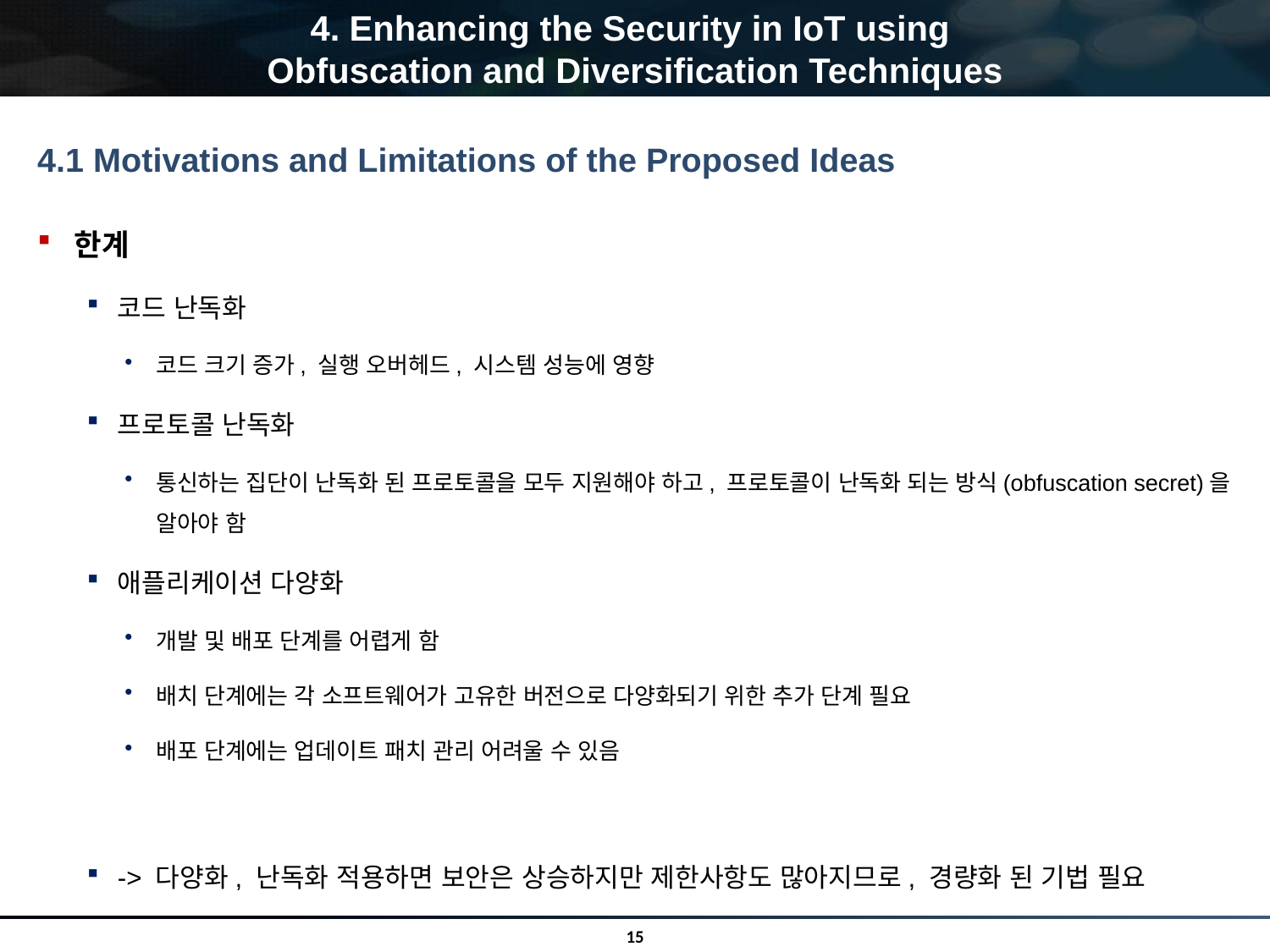

# 4. Enhancing the Security in IoT using Obfuscation and Diversification Techniques
4.1 Motivations and Limitations of the Proposed Ideas
한계
코드 난독화
코드 크기 증가, 실행 오버헤드, 시스템 성능에 영향
프로토콜 난독화
통신하는 집단이 난독화 된 프로토콜을 모두 지원해야 하고, 프로토콜이 난독화 되는 방식(obfuscation secret)을 알아야 함
애플리케이션 다양화
개발 및 배포 단계를 어렵게 함
배치 단계에는 각 소프트웨어가 고유한 버전으로 다양화되기 위한 추가 단계 필요
배포 단계에는 업데이트 패치 관리 어려울 수 있음

-> 다양화, 난독화 적용하면 보안은 상승하지만 제한사항도 많아지므로, 경량화 된 기법 필요